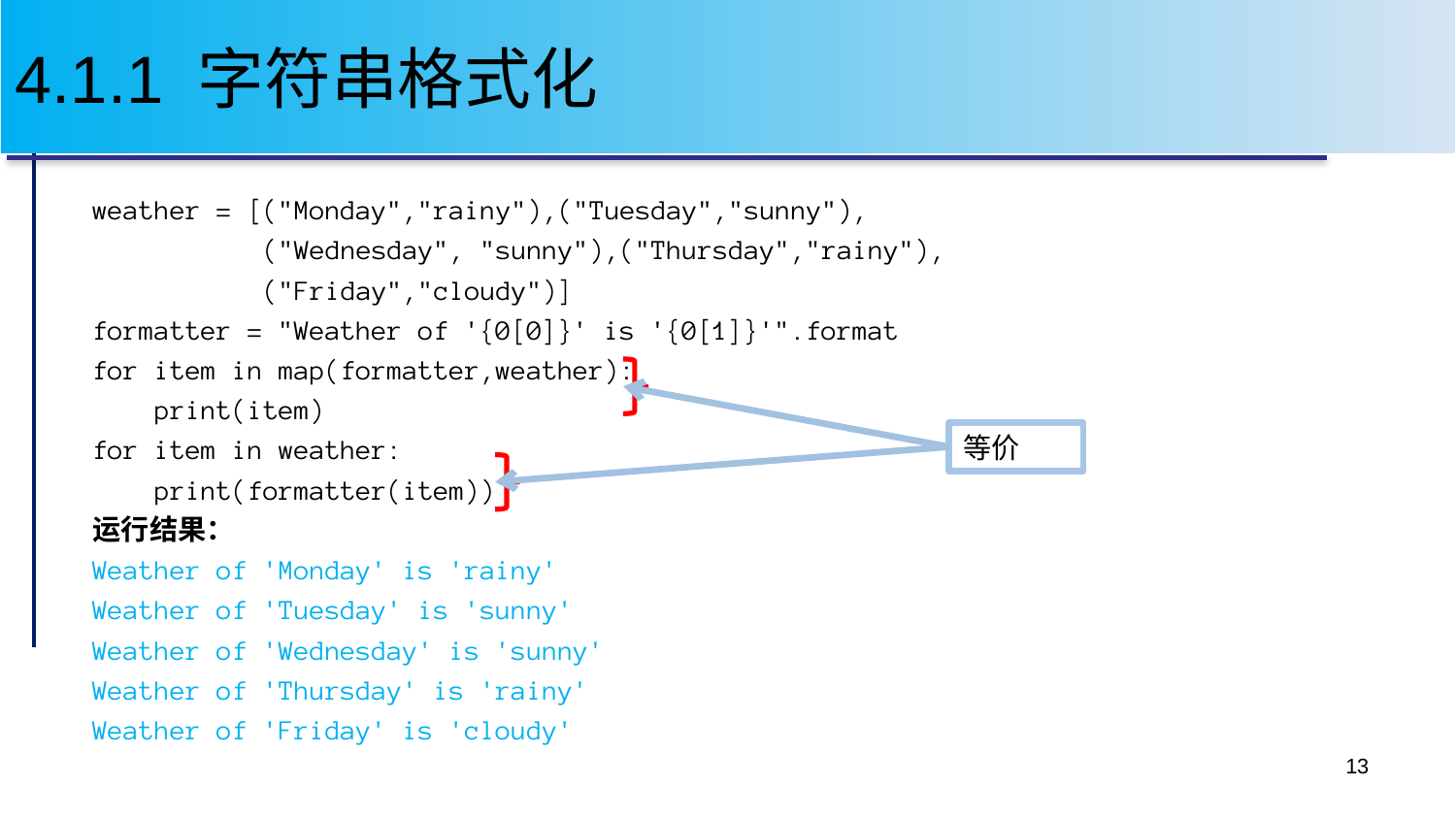

# 4.1.1 字符串格式化
weather = [("Monday","rainy"),("Tuesday","sunny"),
           ("Wednesday", "sunny"),("Thursday","rainy"),
           ("Friday","cloudy")]
formatter = "Weather of '{0[0]}' is '{0[1]}'".format
for item in map(formatter,weather):
    print(item)
for item in weather:
    print(formatter(item))
运行结果：
Weather of 'Monday' is 'rainy'
Weather of 'Tuesday' is 'sunny'
Weather of 'Wednesday' is 'sunny'
Weather of 'Thursday' is 'rainy'
Weather of 'Friday' is 'cloudy'

等价

13